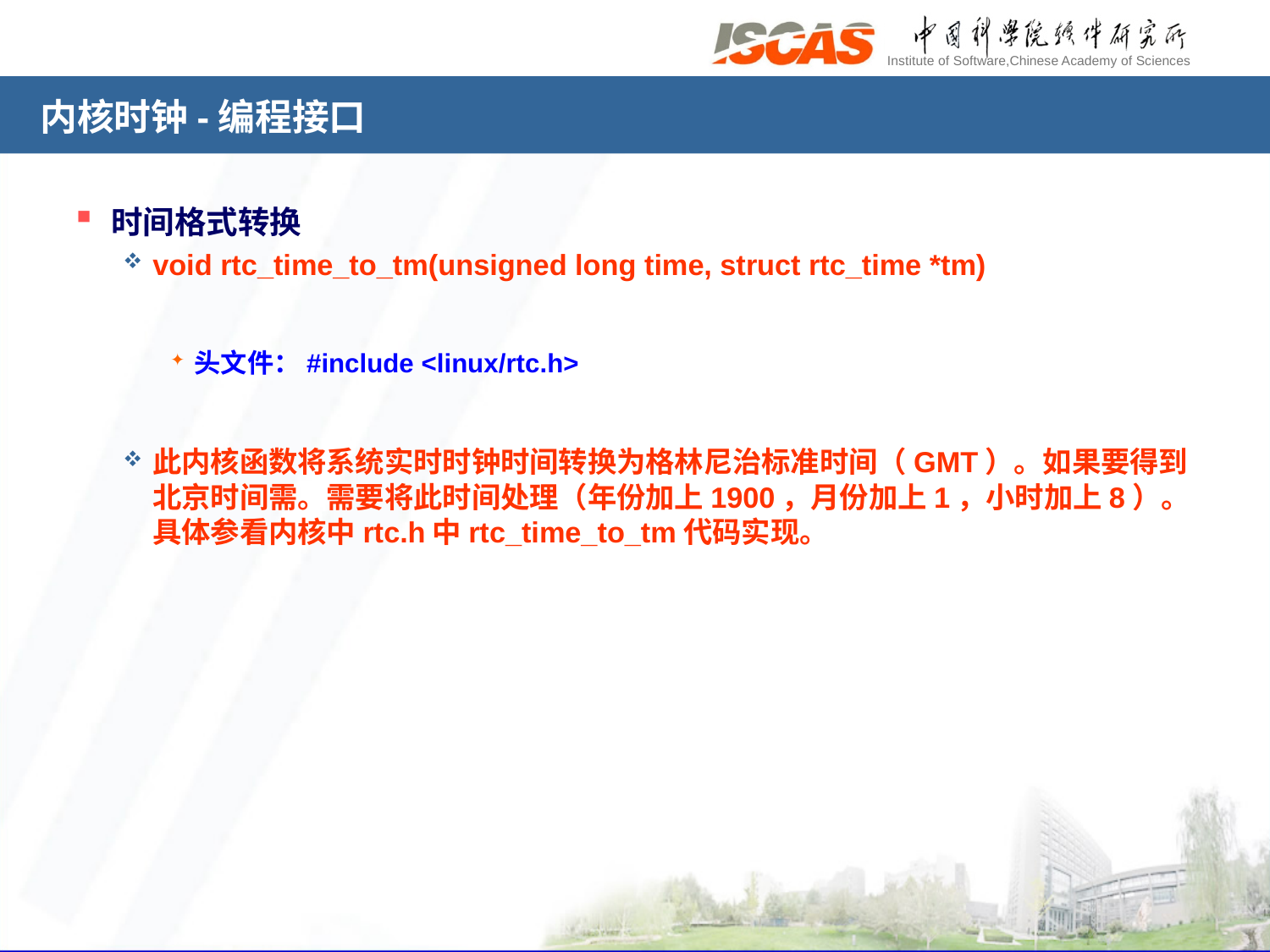

# 内核时钟-编程接口
时间格式转换
void rtc_time_to_tm(unsigned long time, struct rtc_time *tm)

头文件：#include <linux/rtc.h>

此内核函数将系统实时时钟时间转换为格林尼治标准时间（GMT）。如果要得到北京时间需。需要将此时间处理（年份加上1900，月份加上1，小时加上8）。具体参看内核中rtc.h中rtc_time_to_tm代码实现。